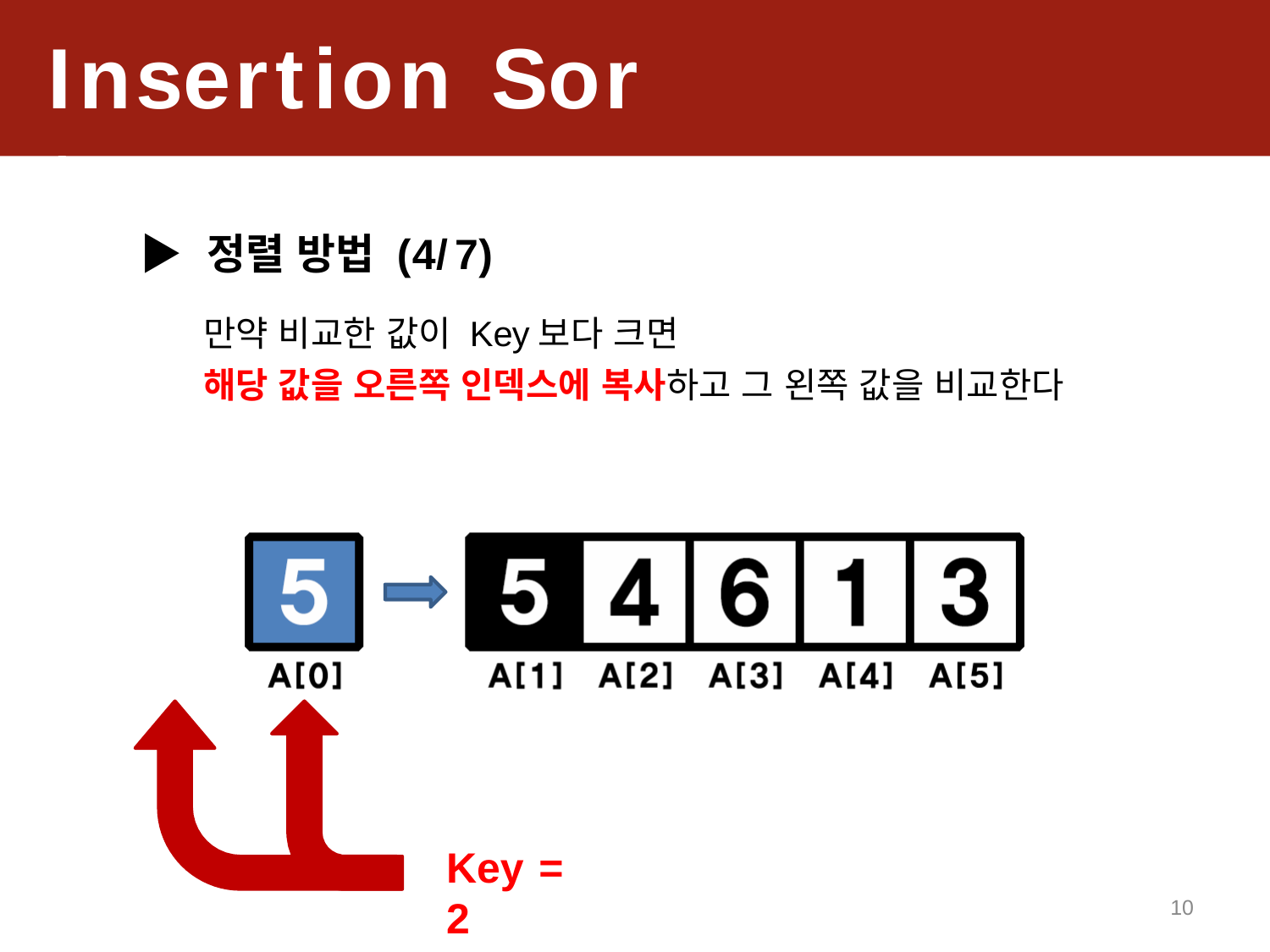

Insertion	Sor t
▶ 정렬 방법 (4/7)

만약 비교한 값이 Key보다 크면

해당 값을 오른쪽 인덱스에 복사하고 그 왼쪽 값을 비교한다

Key = 2
10